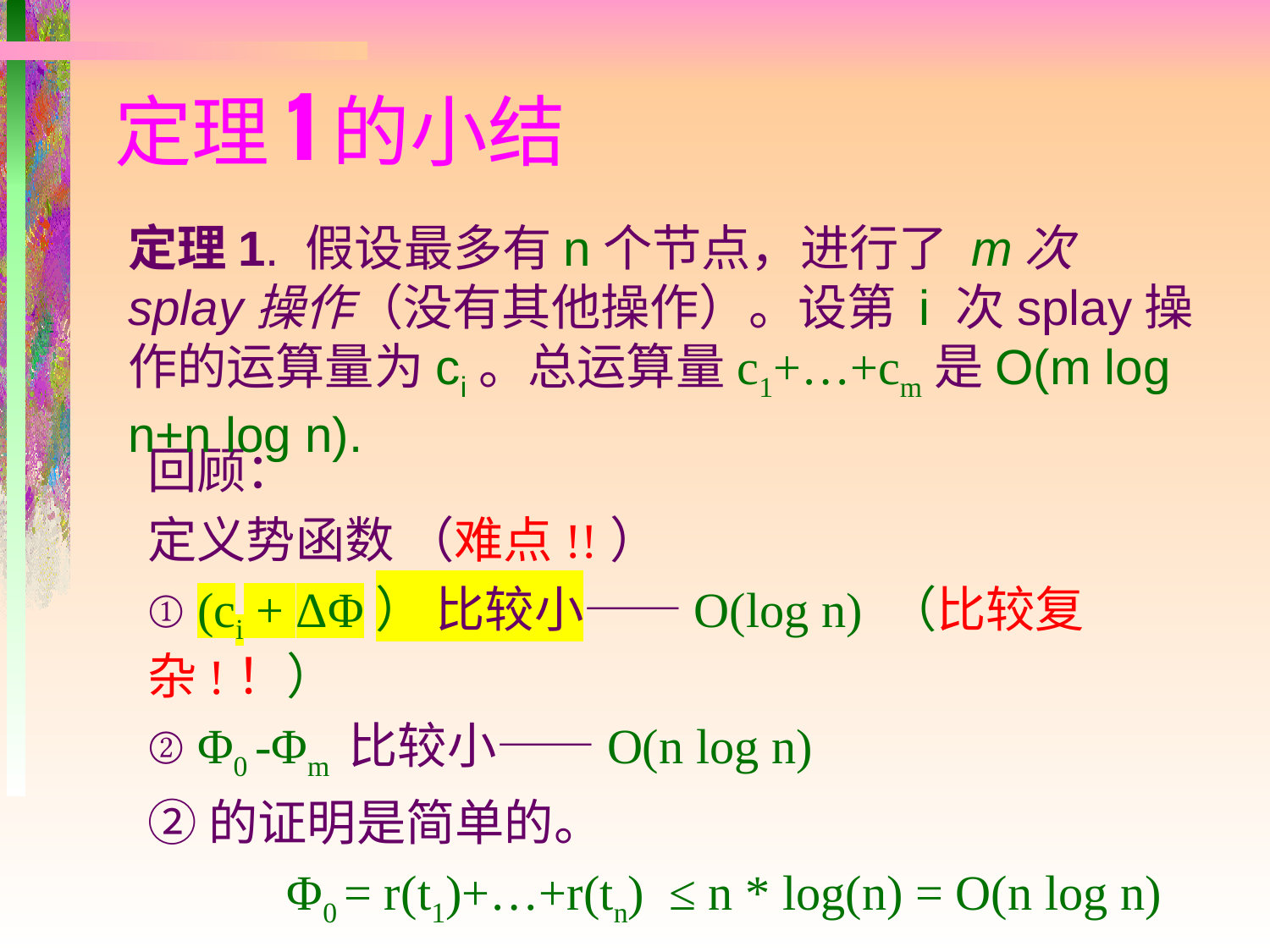

# 定理1的小结
定理1. 假设最多有n个节点，进行了 m次 splay操作（没有其他操作）。设第 i 次splay操作的运算量为ci。总运算量c1+…+cm是O(m log n+n log n).
回顾：
定义势函数 （难点!!）
① (ci + ΔΦ） 比较小——O(log n) （比较复杂!！）
② Φ0 -Φm 比较小——O(n log n)
②的证明是简单的。
	 Φ0 = r(t1)+…+r(tn)  ≤ n * log(n) = O(n log n)